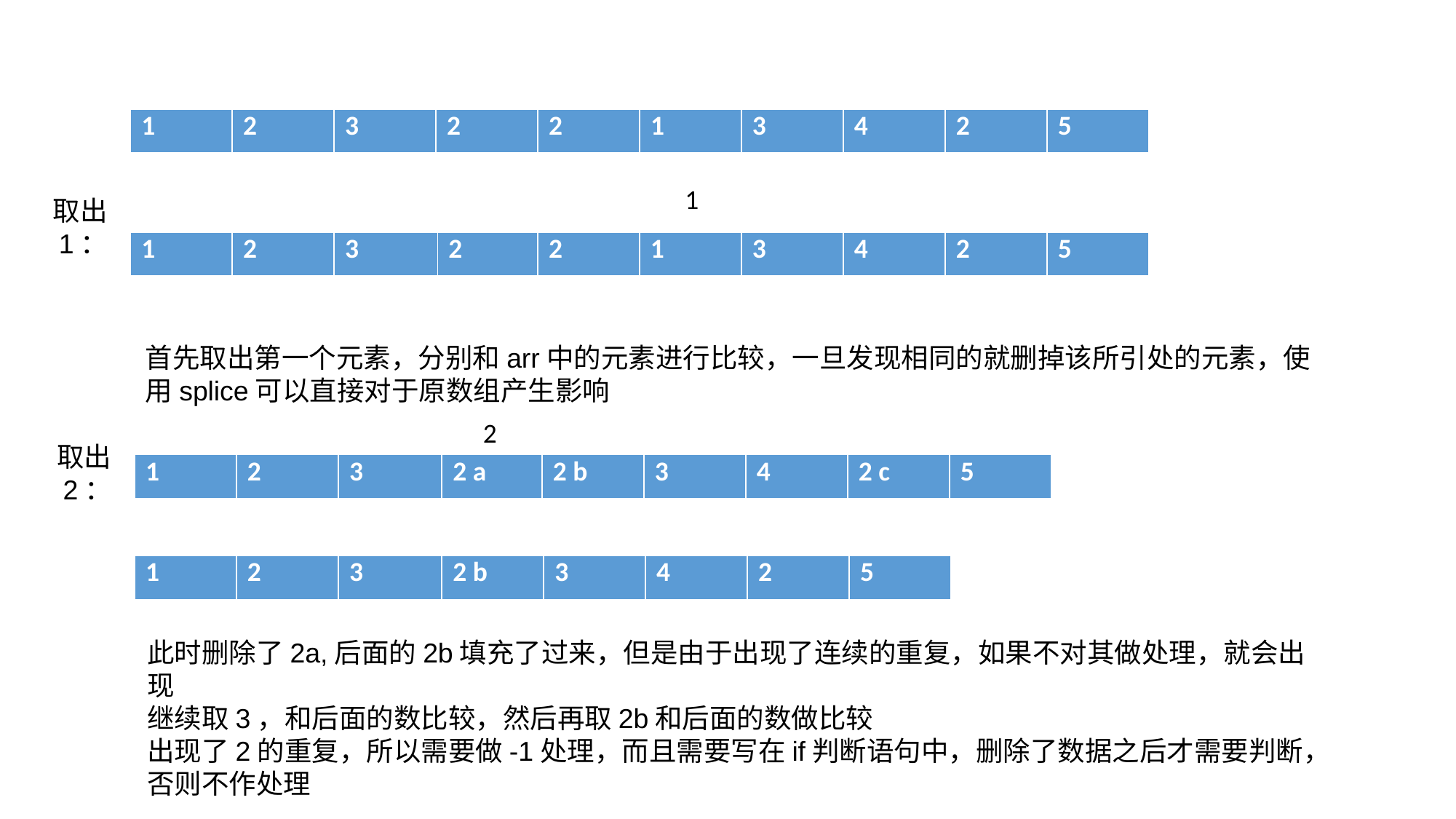

| 1 | 2 | 3 | 2 | 2 | 1 | 3 | 4 | 2 | 5 |
| --- | --- | --- | --- | --- | --- | --- | --- | --- | --- |
1
取出1：
| 1 | 2 | 3 | 2 | 2 | 1 | 3 | 4 | 2 | 5 |
| --- | --- | --- | --- | --- | --- | --- | --- | --- | --- |
首先取出第一个元素，分别和arr中的元素进行比较，一旦发现相同的就删掉该所引处的元素，使用splice可以直接对于原数组产生影响
2
取出2：
| 1 | 2 | 3 | 2 a | 2 b | 3 | 4 | 2 c | 5 |
| --- | --- | --- | --- | --- | --- | --- | --- | --- |
| 1 | 2 | 3 | 2 b | 3 | 4 | 2 | 5 |
| --- | --- | --- | --- | --- | --- | --- | --- |
此时删除了2a,后面的2b填充了过来，但是由于出现了连续的重复，如果不对其做处理，就会出现
继续取3，和后面的数比较，然后再取2b和后面的数做比较
出现了2的重复，所以需要做-1处理，而且需要写在if判断语句中，删除了数据之后才需要判断，否则不作处理